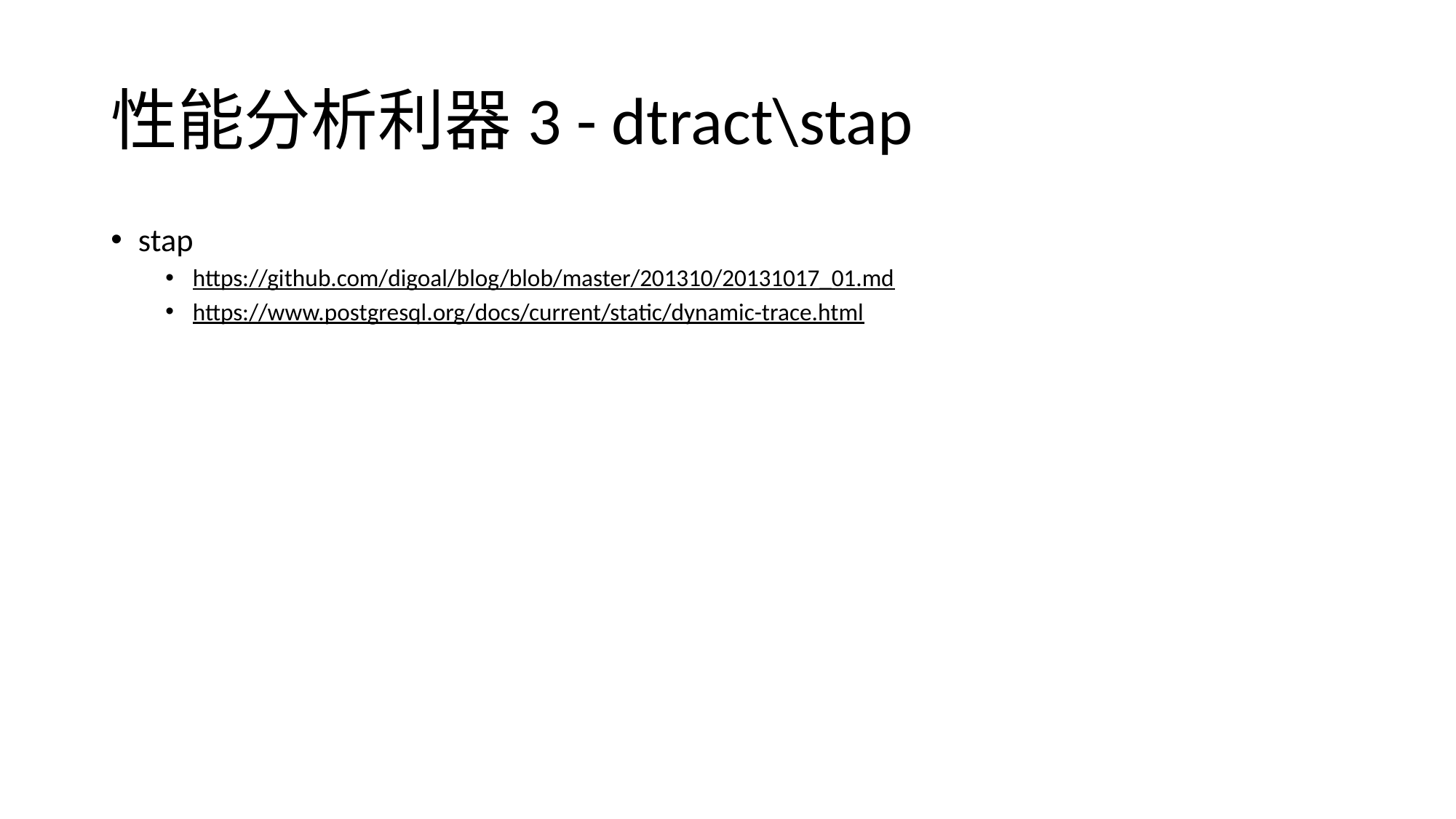

# 性能分析利器3 - dtract\stap
stap
https://github.com/digoal/blog/blob/master/201310/20131017_01.md
https://www.postgresql.org/docs/current/static/dynamic-trace.html